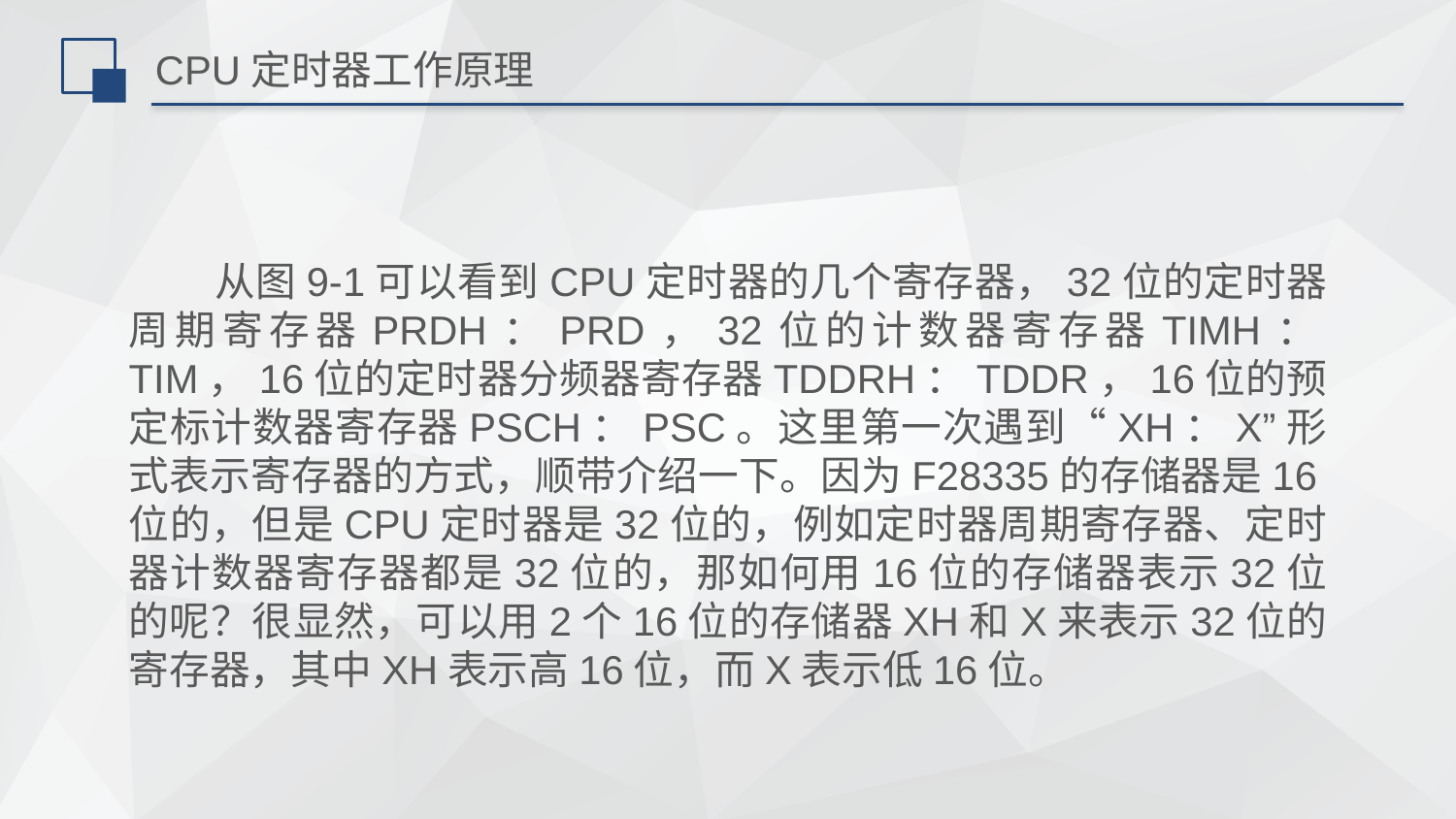

# CPU定时器工作原理
从图9-1可以看到CPU定时器的几个寄存器，32位的定时器周期寄存器PRDH：PRD，32位的计数器寄存器TIMH：TIM，16位的定时器分频器寄存器TDDRH：TDDR，16位的预定标计数器寄存器PSCH：PSC。这里第一次遇到“XH：X”形式表示寄存器的方式，顺带介绍一下。因为F28335的存储器是16位的，但是CPU定时器是32位的，例如定时器周期寄存器、定时器计数器寄存器都是32位的，那如何用16位的存储器表示32位的呢？很显然，可以用2个16位的存储器XH和X来表示32位的寄存器，其中XH表示高16位，而X表示低16位。